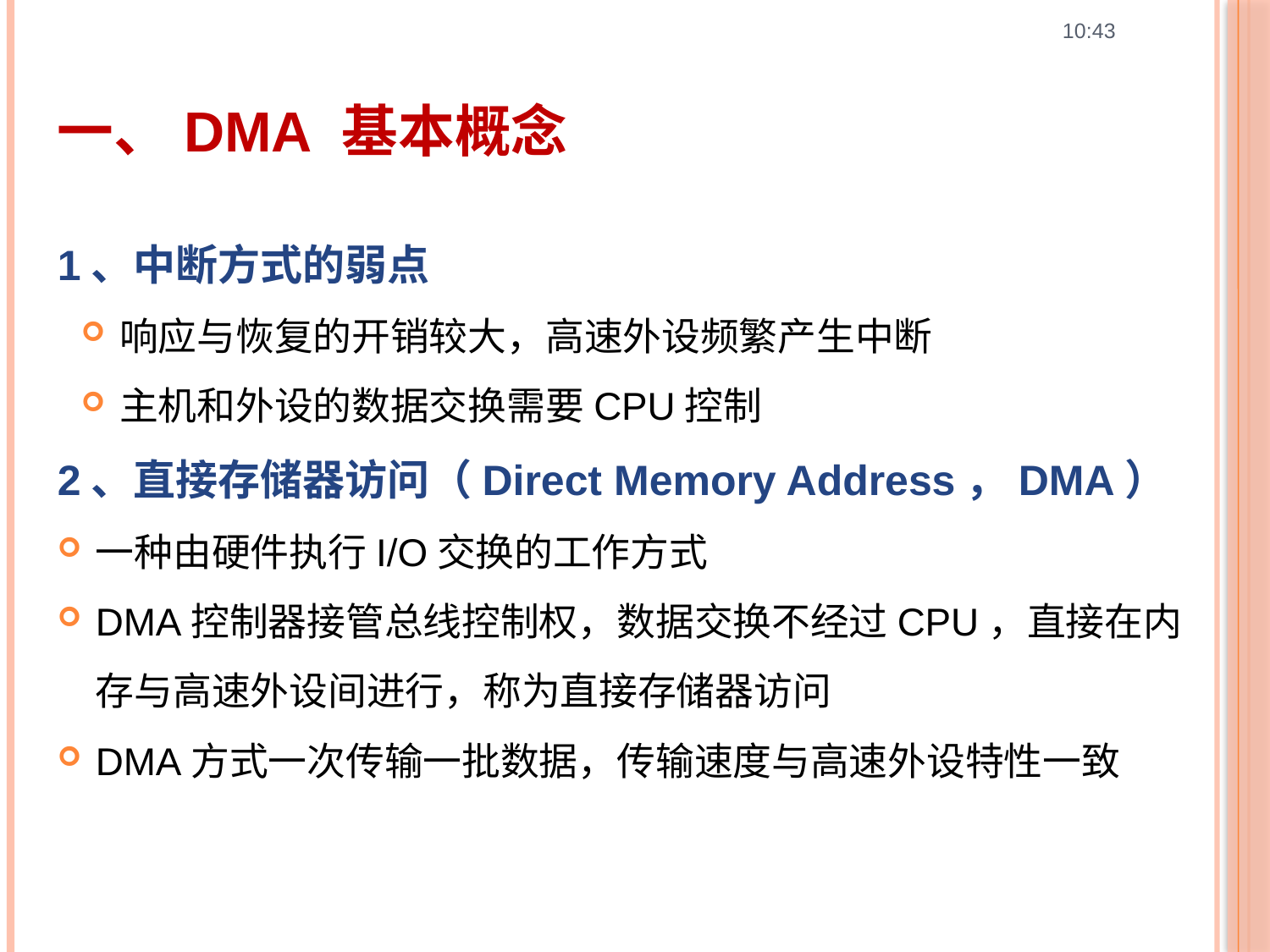

10:43
# 一、DMA 基本概念
1、中断方式的弱点
响应与恢复的开销较大，高速外设频繁产生中断
主机和外设的数据交换需要CPU控制
2、直接存储器访问（Direct Memory Address，DMA）
一种由硬件执行I/O交换的工作方式
DMA控制器接管总线控制权，数据交换不经过CPU，直接在内存与高速外设间进行，称为直接存储器访问
DMA方式一次传输一批数据，传输速度与高速外设特性一致